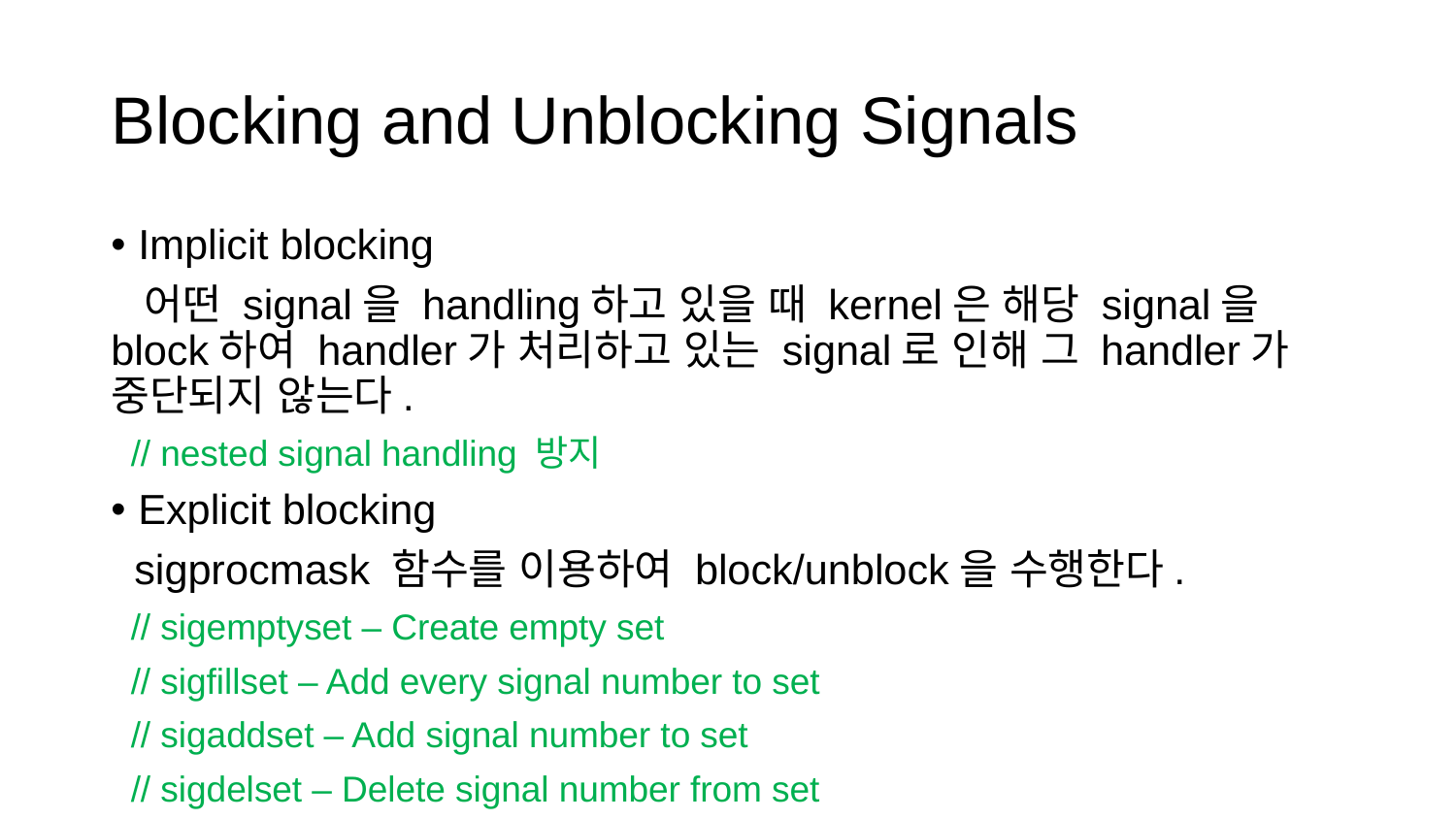

Blocking and Unblocking Signals
Implicit blocking
  어떤 signal을 handling하고 있을 때 kernel은 해당 signal을 block하여 handler가 처리하고 있는 signal로 인해 그 handler가 중단되지 않는다.
  // nested signal handling 방지
Explicit blocking
  sigprocmask 함수를 이용하여 block/unblock을 수행한다.
  // sigemptyset – Create empty set
  // sigfillset – Add every signal number to set
  // sigaddset – Add signal number to set
  // sigdelset – Delete signal number from set